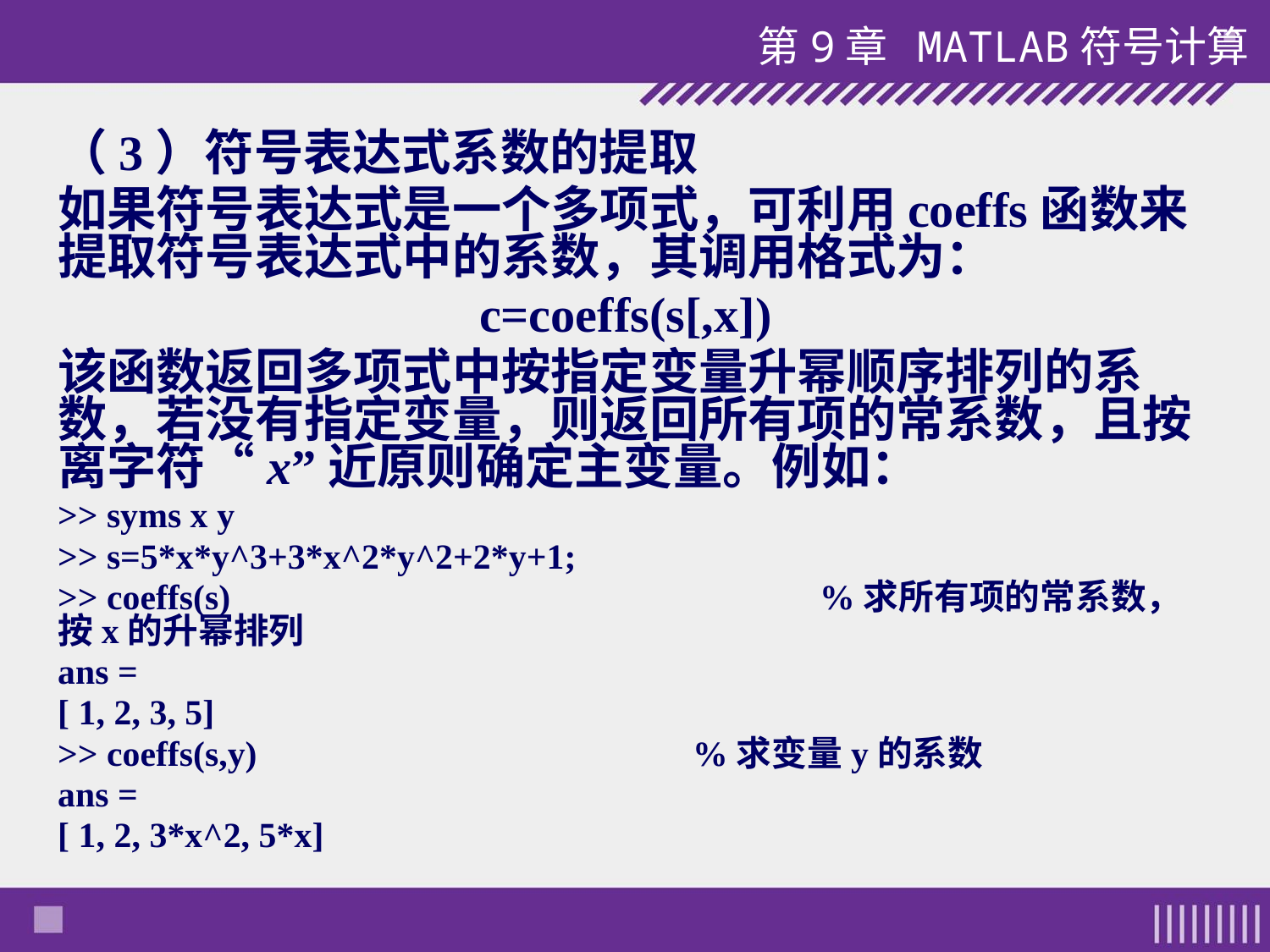

第9章  MATLAB符号计算
（3）符号表达式系数的提取
如果符号表达式是一个多项式，可利用coeffs函数来提取符号表达式中的系数，其调用格式为：
c=coeffs(s[,x])
该函数返回多项式中按指定变量升幂顺序排列的系数，若没有指定变量，则返回所有项的常系数，且按离字符“x”近原则确定主变量。例如：
>> syms x y
>> s=5*x*y^3+3*x^2*y^2+2*y+1;
>> coeffs(s)               				%求所有项的常系数，按x的升幂排列
ans =
[ 1, 2, 3, 5]
>> coeffs(s,y)               			%求变量y的系数
ans =
[ 1, 2, 3*x^2, 5*x]